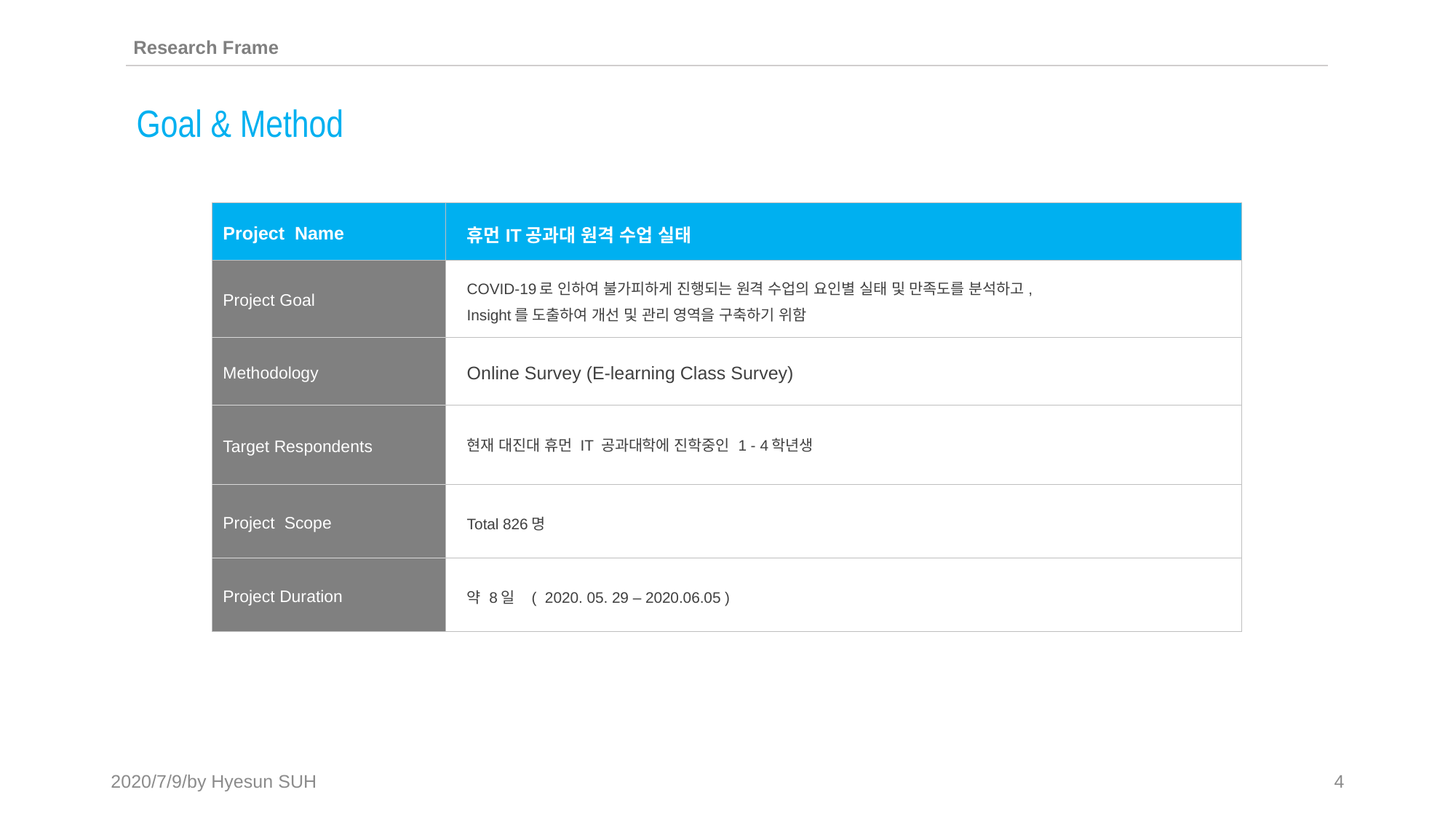

Research Frame
Goal & Method
| Project Name | 휴먼IT공과대 원격 수업 실태 |
| --- | --- |
| Project Goal | COVID-19로 인하여 불가피하게 진행되는 원격 수업의 요인별 실태 및 만족도를 분석하고, Insight를 도출하여 개선 및 관리 영역을 구축하기 위함 |
| Methodology | Online Survey (E-learning Class Survey) |
| Target Respondents | 현재 대진대 휴먼 IT 공과대학에 진학중인 1 - 4학년생 |
| Project Scope | Total 826명 |
| Project Duration | 약 8일 ( 2020. 05. 29 – 2020.06.05 ) |
2020/7/9/by Hyesun SUH
4